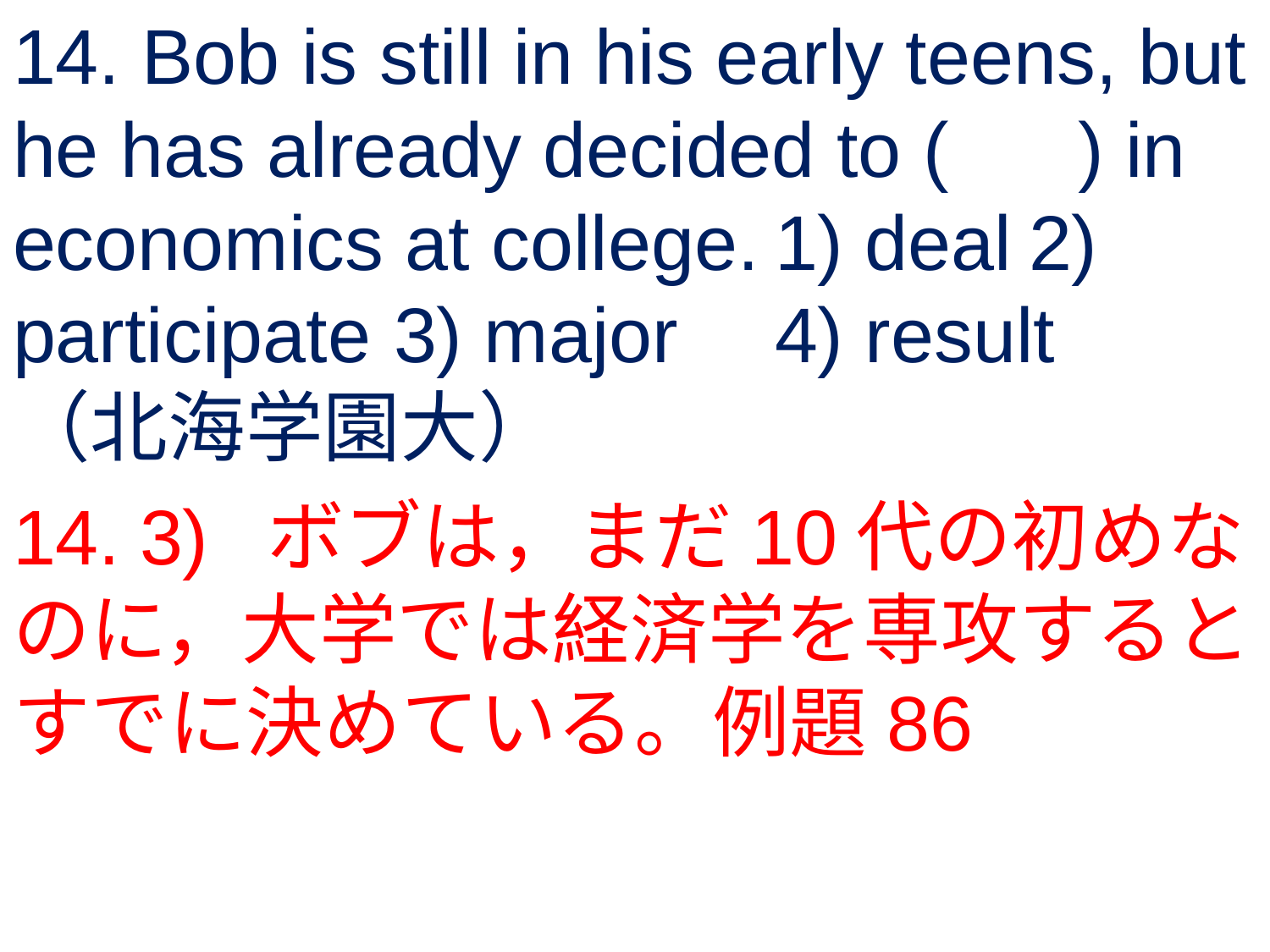

# 14. Bob is still in his early teens, but he has already decided to (      ) in economics at college.	1) deal	2) participate	3) major	4) result	（北海学園大）
14.	3) 	ボブは，まだ10代の初めなのに，大学では経済学を専攻するとすでに決めている。例題86